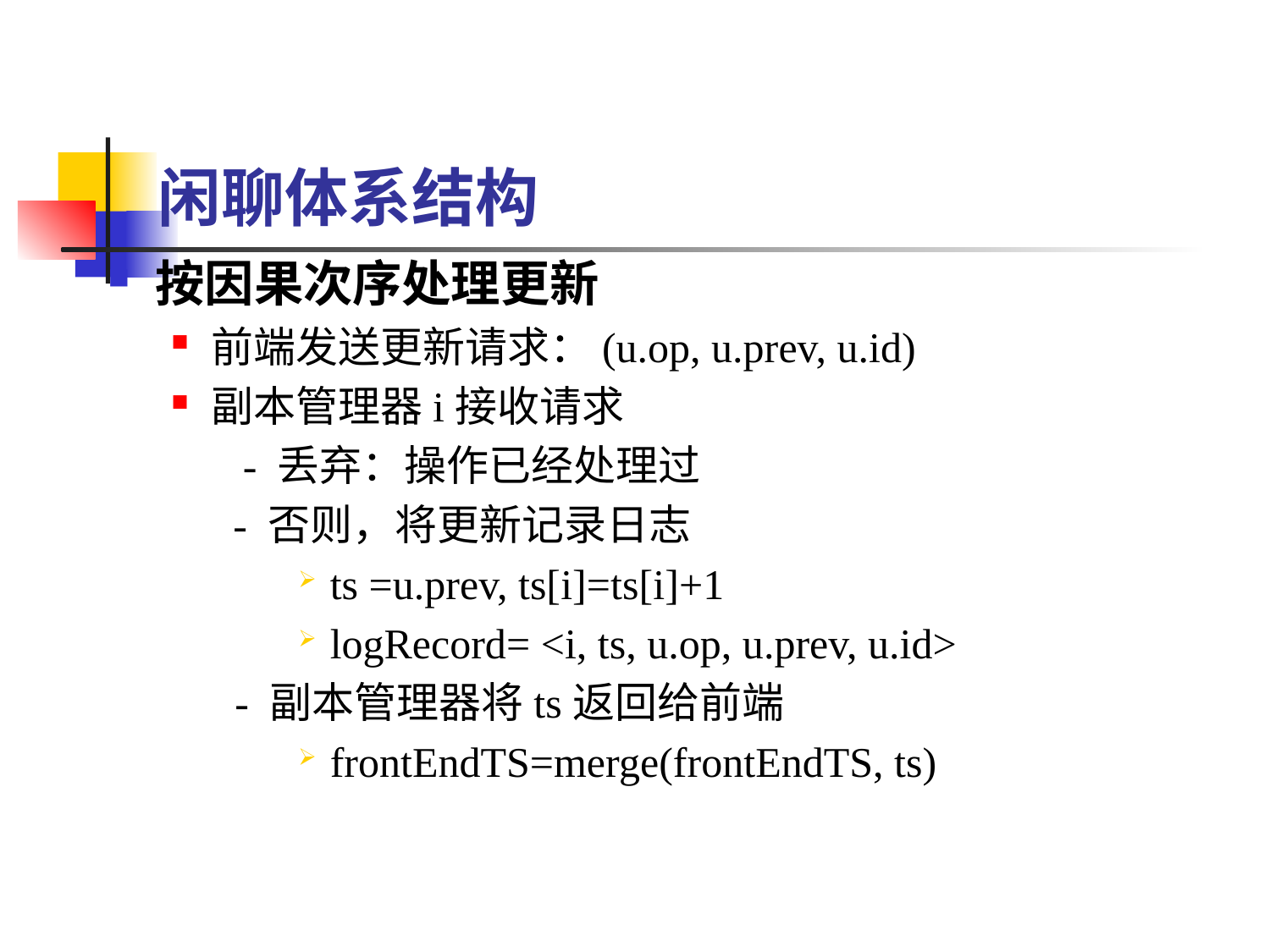

# 闲聊体系结构
按因果次序处理更新
前端发送更新请求：(u.op, u.prev, u.id)
副本管理器i接收请求
　  - 丢弃：操作已经处理过
　 - 否则，将更新记录日志
ts =u.prev, ts[i]=ts[i]+1
logRecord= <i, ts, u.op, u.prev, u.id>
      - 副本管理器将ts返回给前端
frontEndTS=merge(frontEndTS, ts)